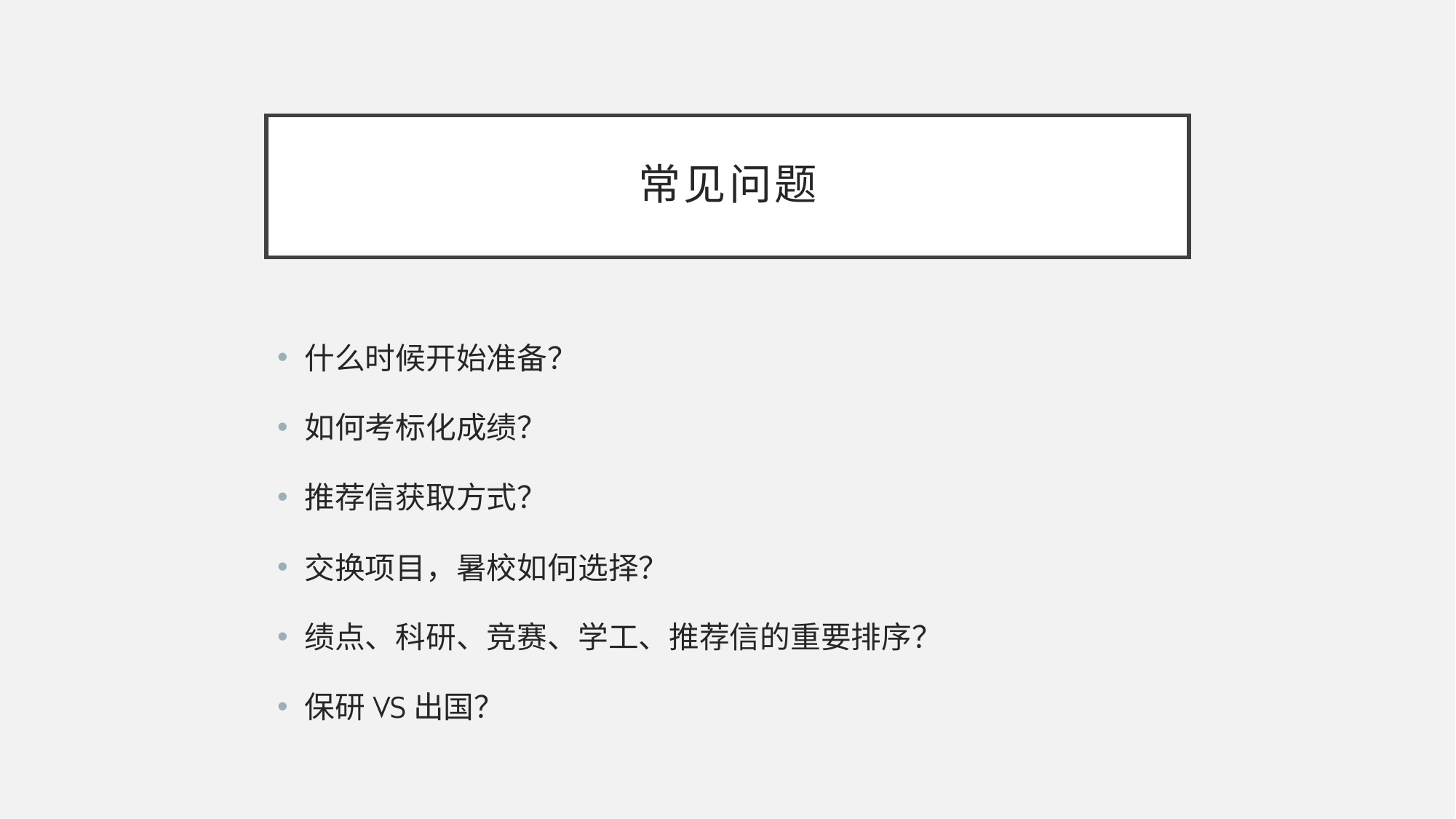

# 常见问题
什么时候开始准备？
如何考标化成绩？
推荐信获取方式？
交换项目，暑校如何选择？
绩点、科研、竞赛、学工、推荐信的重要排序？
保研VS出国？